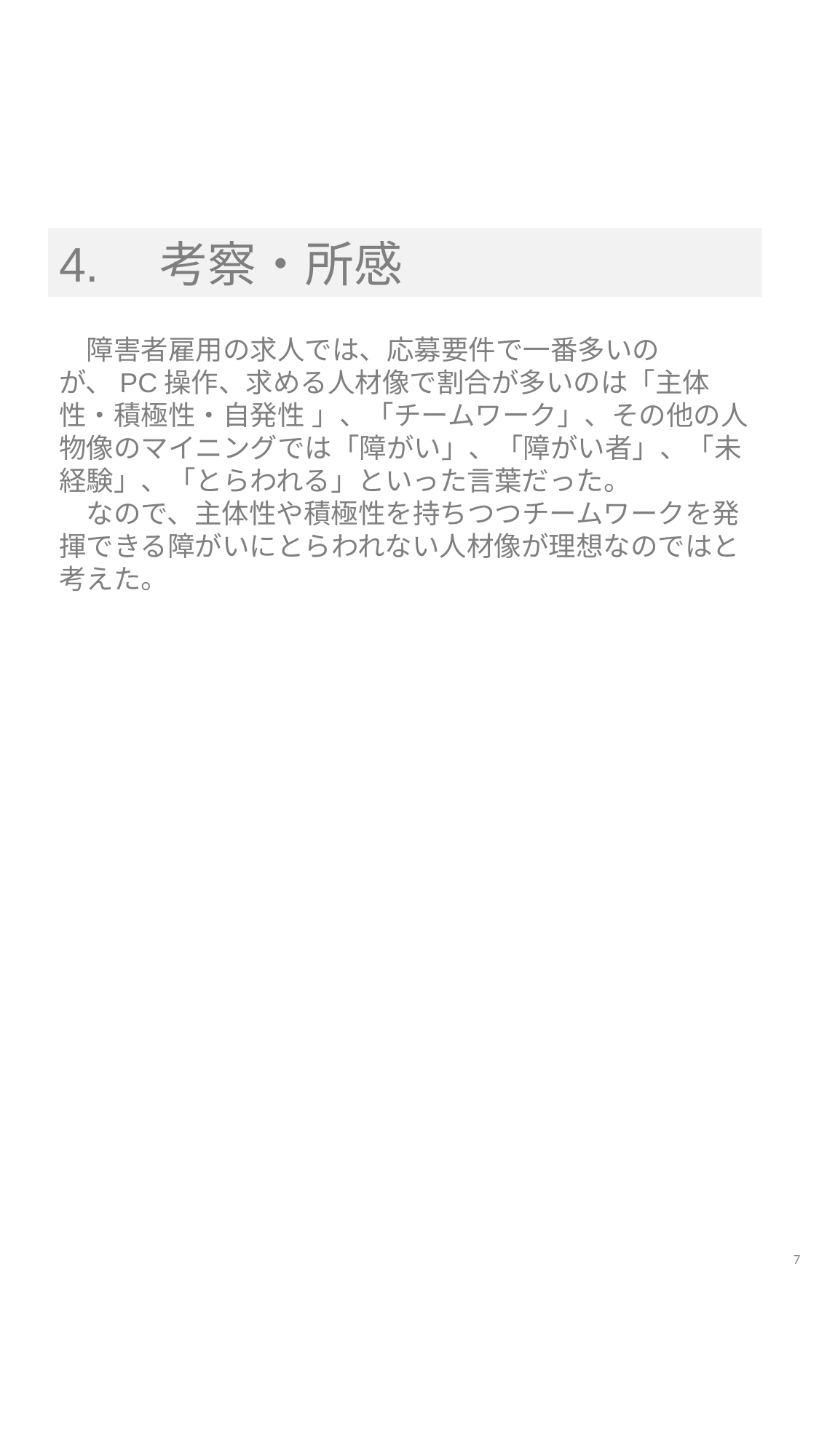

4.　考察・所感
　障害者雇用の求人では、応募要件で一番多いのが、PC操作、求める人材像で割合が多いのは「主体性・積極性・自発性 」、「チームワーク」、その他の人物像のマイニングでは「障がい」、「障がい者」、「未経験」、「とらわれる」といった言葉だった。
　なので、主体性や積極性を持ちつつチームワークを発揮できる障がいにとらわれない人材像が理想なのではと考えた。
7